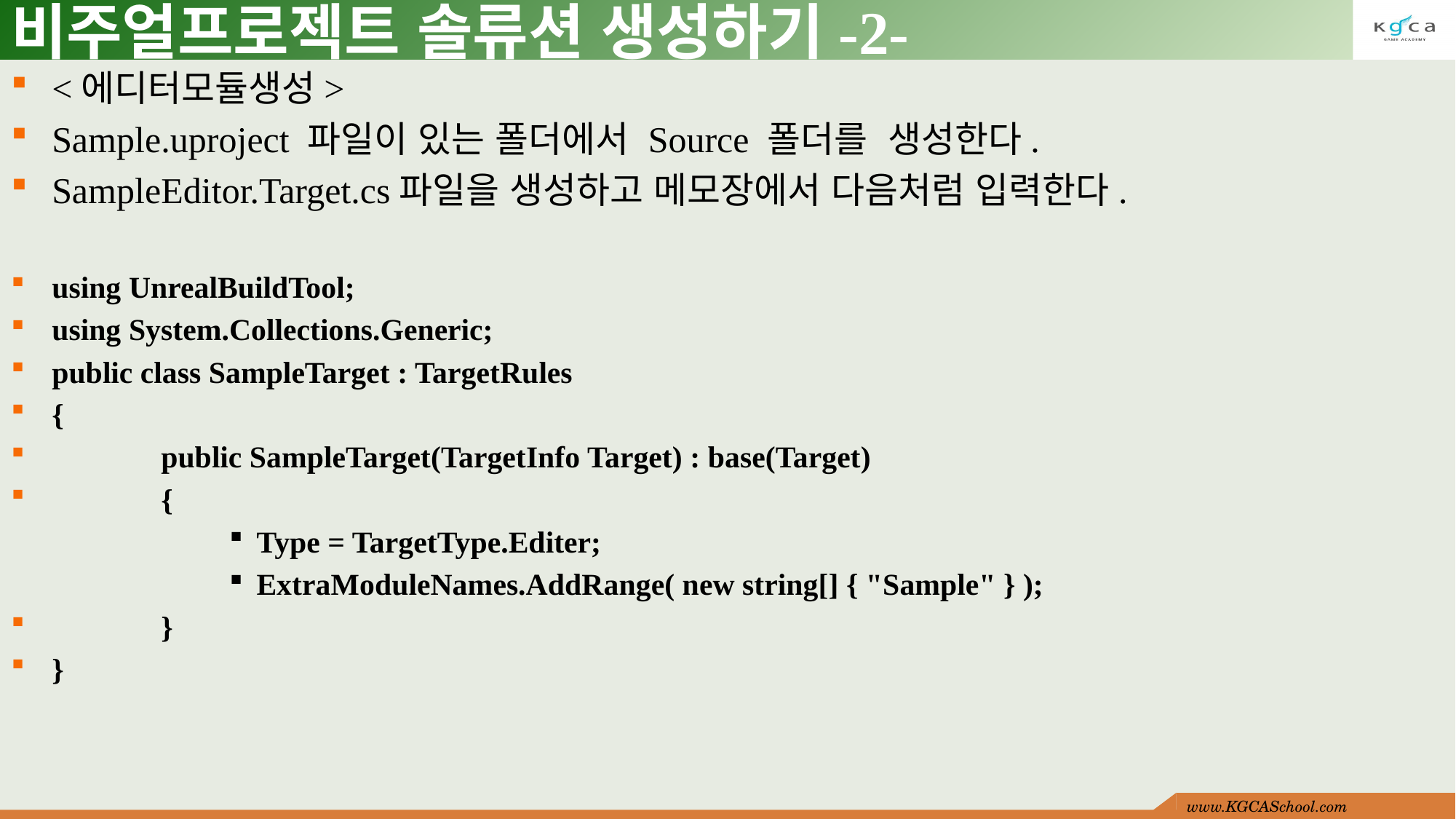

# 비주얼프로젝트 솔류션 생성하기-2-
<에디터모듈생성>
Sample.uproject 파일이 있는 폴더에서 Source 폴더를  생성한다.
SampleEditor.Target.cs파일을 생성하고 메모장에서 다음처럼 입력한다.

using UnrealBuildTool;
using System.Collections.Generic;
public class SampleTarget : TargetRules
{
	public SampleTarget(TargetInfo Target) : base(Target)
	{
Type = TargetType.Editer;
ExtraModuleNames.AddRange( new string[] { "Sample" } );
	}
}